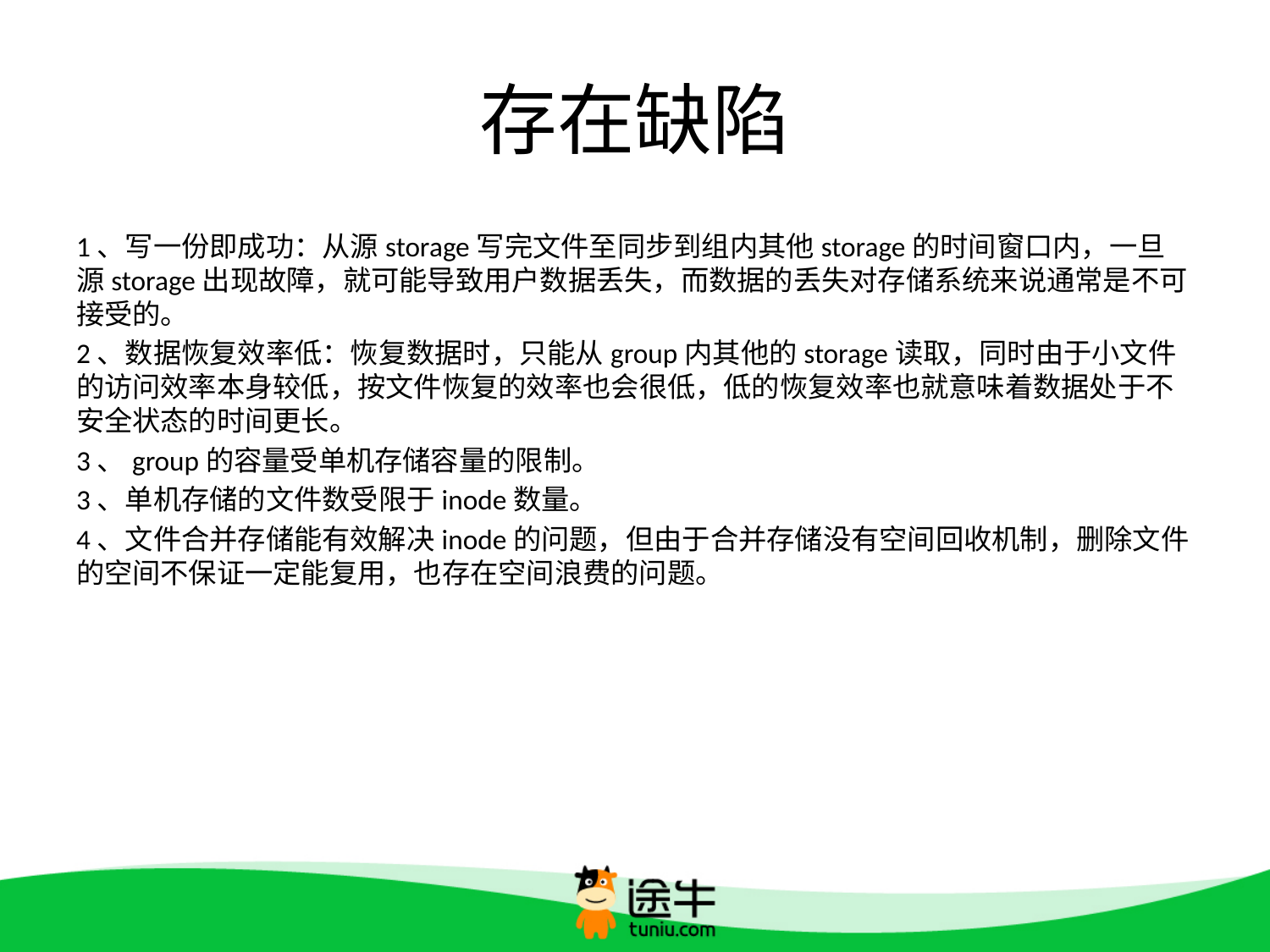

# 存在缺陷
1、写一份即成功：从源storage写完文件至同步到组内其他storage的时间窗口内，一旦源storage出现故障，就可能导致用户数据丢失，而数据的丢失对存储系统来说通常是不可接受的。
2、数据恢复效率低：恢复数据时，只能从group内其他的storage读取，同时由于小文件的访问效率本身较低，按文件恢复的效率也会很低，低的恢复效率也就意味着数据处于不安全状态的时间更长。
3、group的容量受单机存储容量的限制。
3、单机存储的文件数受限于inode数量。
4、文件合并存储能有效解决inode的问题，但由于合并存储没有空间回收机制，删除文件的空间不保证一定能复用，也存在空间浪费的问题。